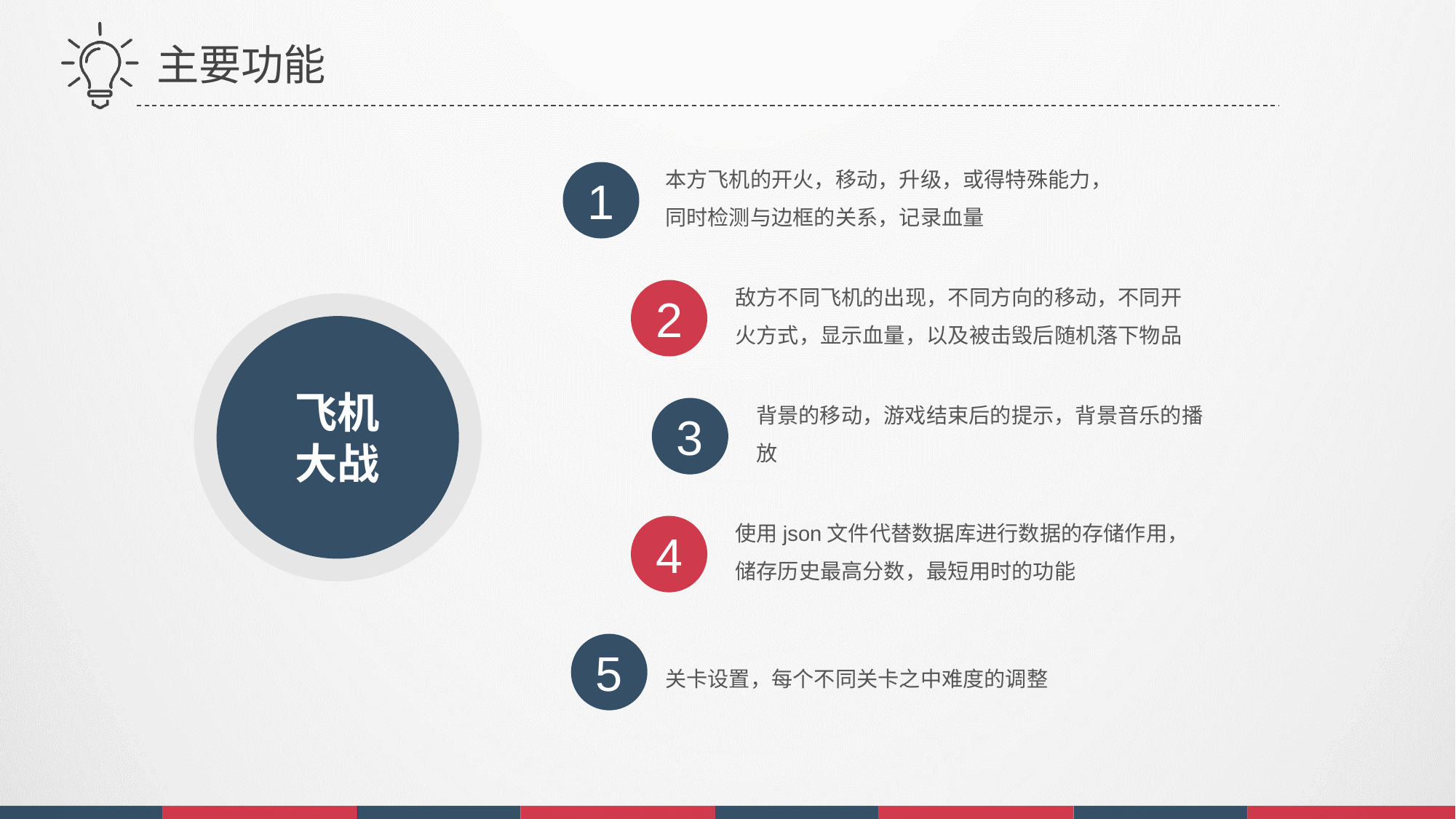

主要功能
本方飞机的开火，移动，升级，或得特殊能力，同时检测与边框的关系，记录血量
1
敌方不同飞机的出现，不同方向的移动，不同开火方式，显示血量，以及被击毁后随机落下物品
2
背景的移动，游戏结束后的提示，背景音乐的播放
3
使用json文件代替数据库进行数据的存储作用，储存历史最高分数，最短用时的功能
4
5
关卡设置，每个不同关卡之中难度的调整

飞机大战